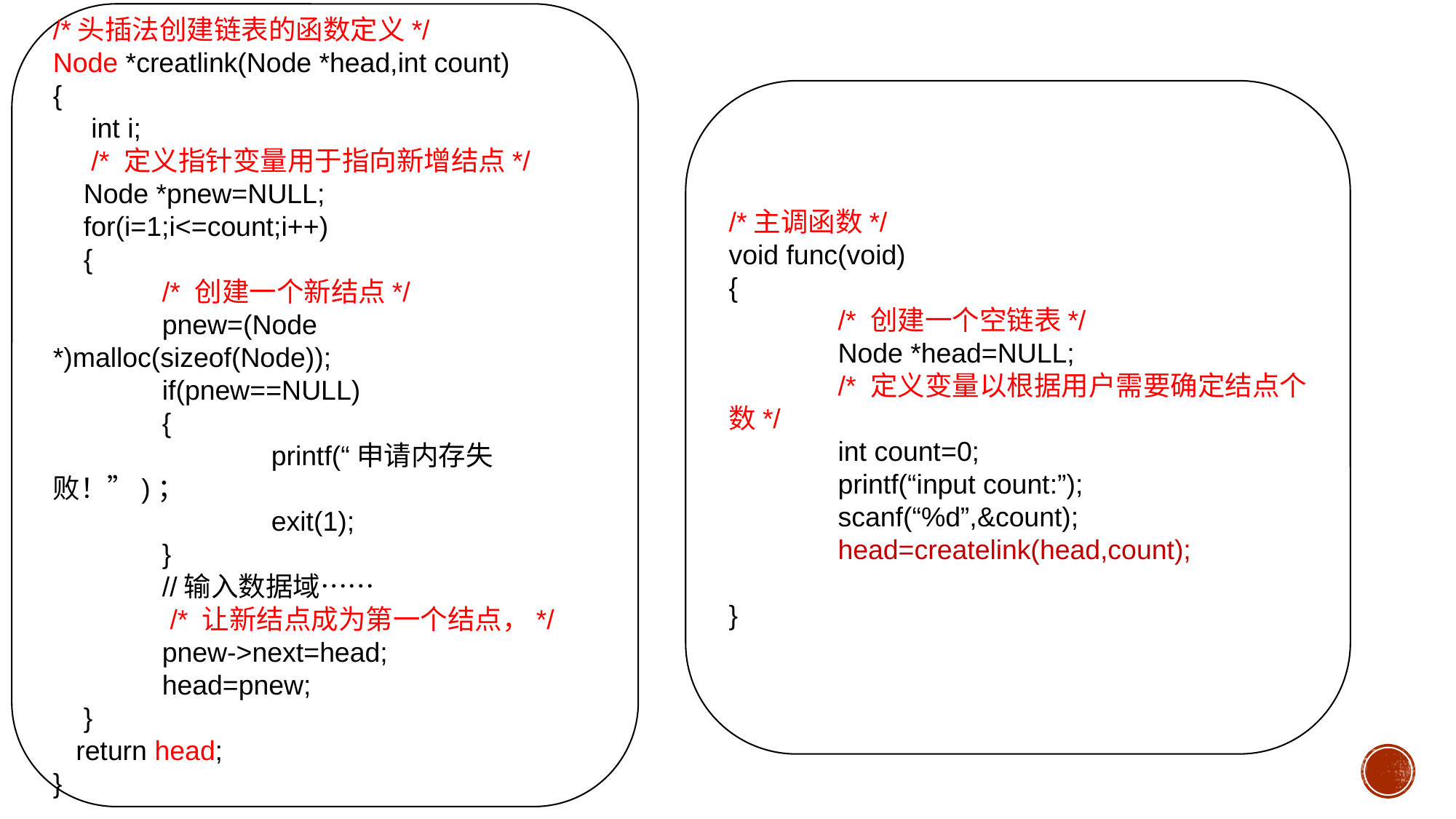

/*头插法创建链表的函数定义*/
Node *creatlink(Node *head,int count)
{
     int i;
     /* 定义指针变量用于指向新增结点*/
    Node *pnew=NULL;
    for(i=1;i<=count;i++)
    {
	/* 创建一个新结点*/
	pnew=(Node *)malloc(sizeof(Node));
	if(pnew==NULL)
	{
		printf(“申请内存失败！”)；
		exit(1);
	}
	//输入数据域……
	 /* 让新结点成为第一个结点，*/
	pnew->next=head;
	head=pnew;
    }
   return head;
}
/*主调函数*/
void func(void)
{
	/* 创建一个空链表*/
	Node *head=NULL;
	/* 定义变量以根据用户需要确定结点个数*/
	int count=0;
	printf(“input count:”);
	scanf(“%d”,&count);
	head=createlink(head,count);

}